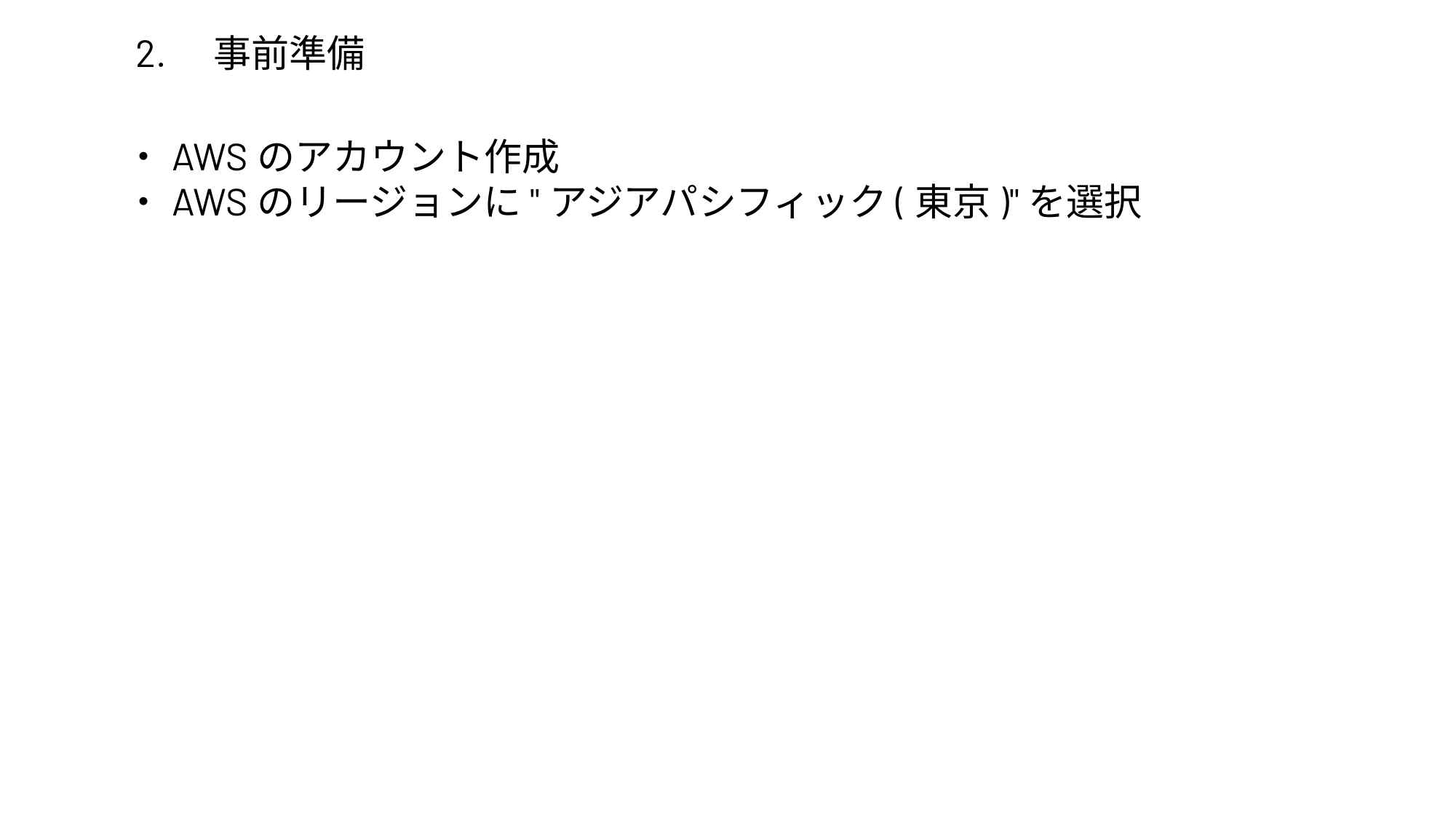

2. 事前準備
・AWSのアカウント作成
・AWSのリージョンに"アジアパシフィック(東京)"を選択